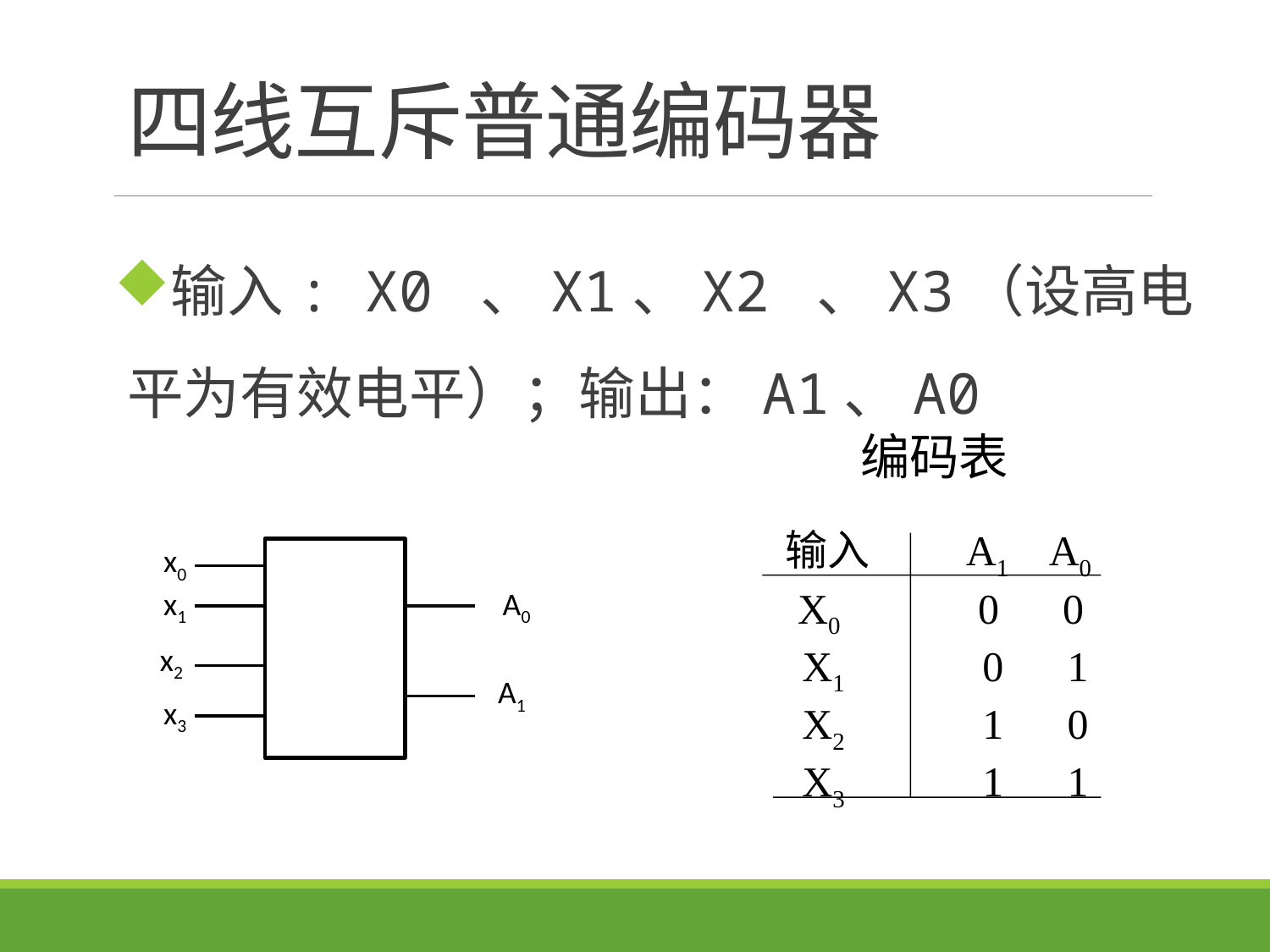

# 四线互斥普通编码器
输入: X0 、X1、X2 、X3（设高电平为有效电平）；输出：A1、A0

编码表
输入         A1    A0
  X0             0      0
  X1             0      1
  X2             1      0
  X3             1      1

x0

x1
A0
x2
A1
x3